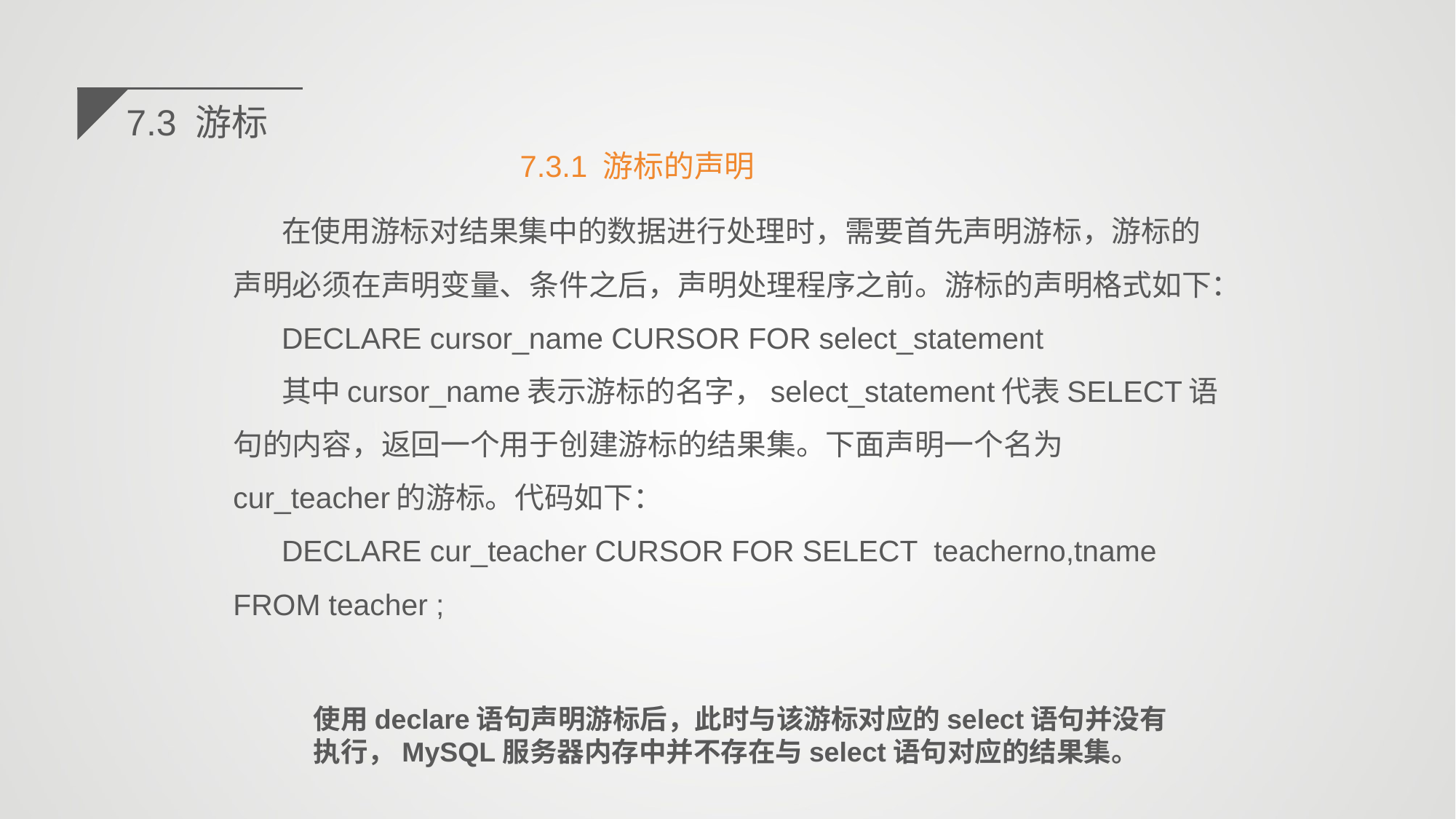

7.3 游标

7.3.1 游标的声明
在使用游标对结果集中的数据进行处理时，需要首先声明游标，游标的声明必须在声明变量、条件之后，声明处理程序之前。游标的声明格式如下：
DECLARE cursor_name CURSOR FOR select_statement
其中cursor_name表示游标的名字，select_statement代表SELECT语句的内容，返回一个用于创建游标的结果集。下面声明一个名为cur_teacher的游标。代码如下：
DECLARE cur_teacher CURSOR FOR SELECT  teacherno,tname FROM teacher ;
使用declare语句声明游标后，此时与该游标对应的select语句并没有执行，MySQL服务器内存中并不存在与select语句对应的结果集。